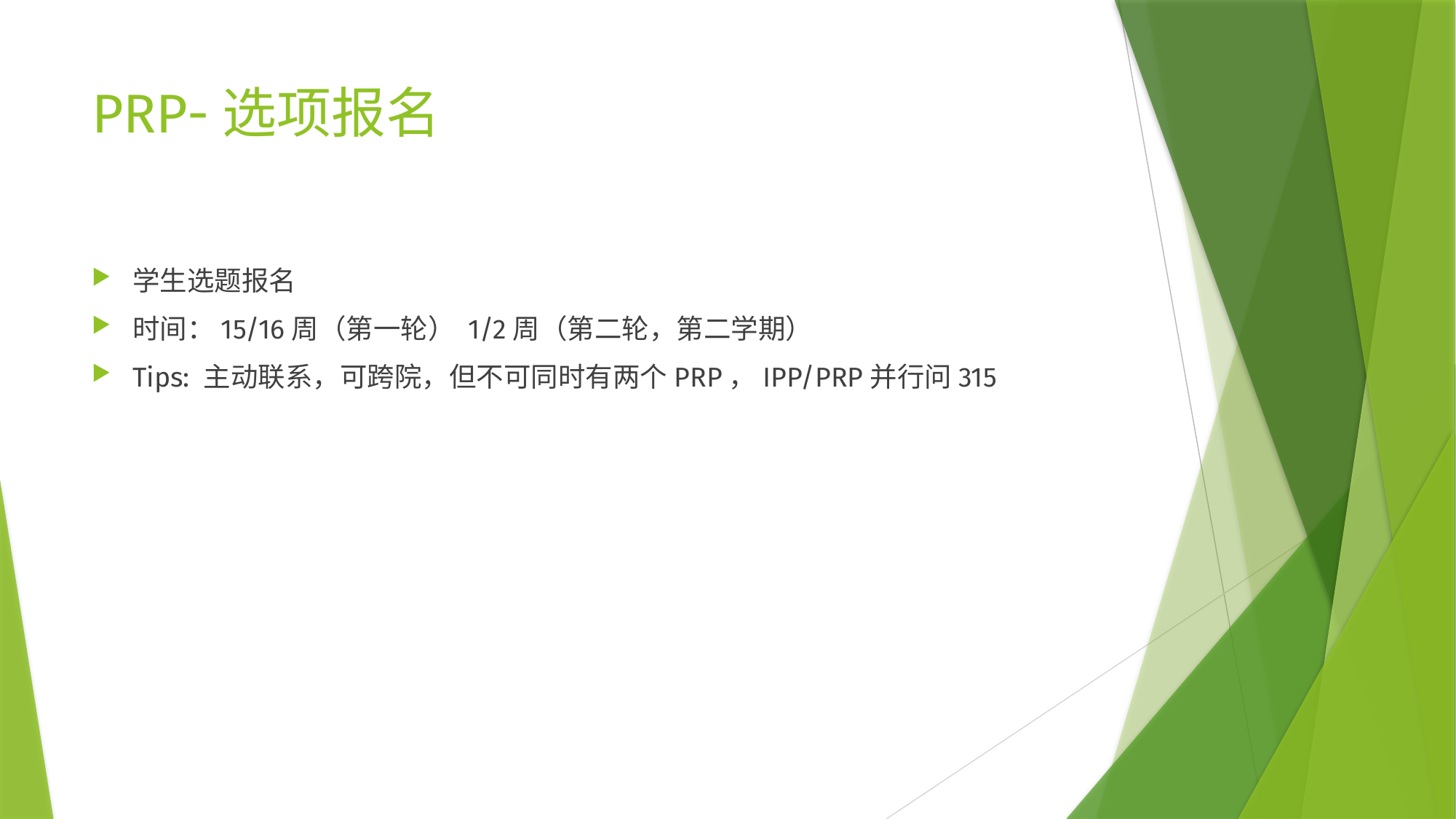

# PRP-选项报名
学生选题报名
时间：15/16周（第一轮） 1/2周（第二轮，第二学期）
Tips: 主动联系，可跨院，但不可同时有两个PRP，IPP/PRP并行问315